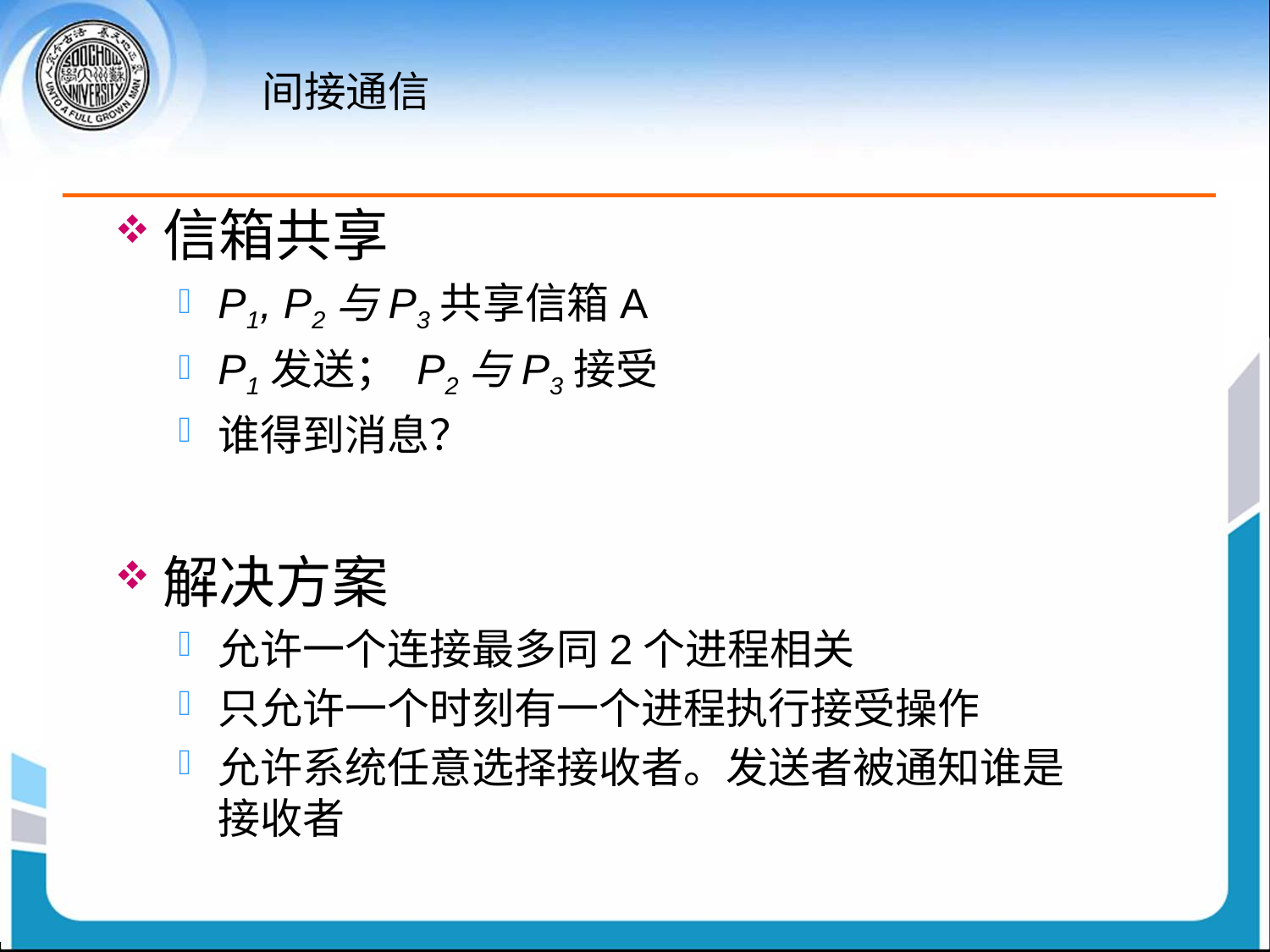

# 间接通信
信箱共享
P1, P2与P3共享信箱A
P1发送； P2与P3接受
谁得到消息？

解决方案
允许一个连接最多同2个进程相关
只允许一个时刻有一个进程执行接受操作
允许系统任意选择接收者。发送者被通知谁是接收者